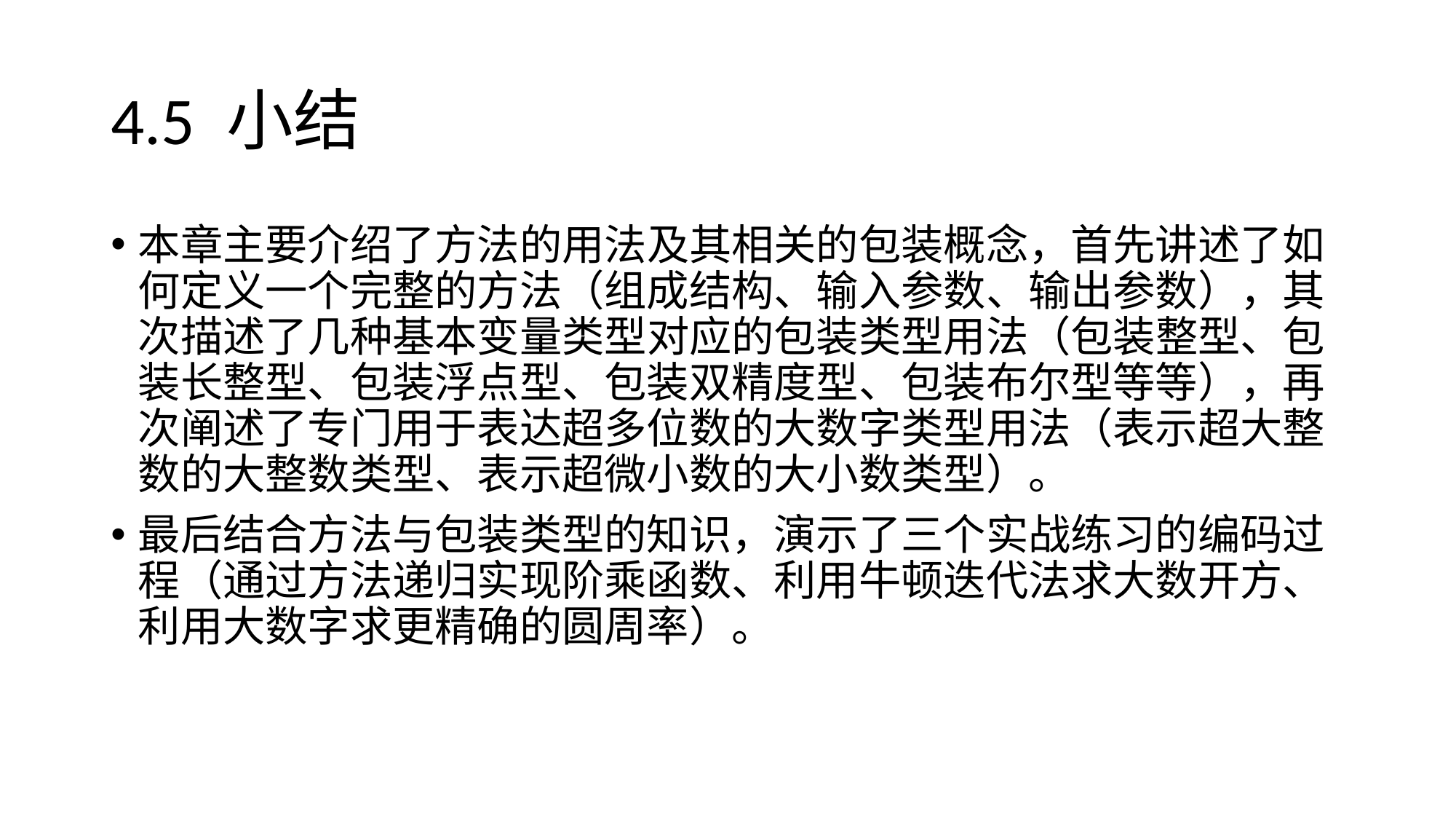

# 4.5 小结
本章主要介绍了方法的用法及其相关的包装概念，首先讲述了如何定义一个完整的方法（组成结构、输入参数、输出参数），其次描述了几种基本变量类型对应的包装类型用法（包装整型、包装长整型、包装浮点型、包装双精度型、包装布尔型等等），再次阐述了专门用于表达超多位数的大数字类型用法（表示超大整数的大整数类型、表示超微小数的大小数类型）。
最后结合方法与包装类型的知识，演示了三个实战练习的编码过程（通过方法递归实现阶乘函数、利用牛顿迭代法求大数开方、利用大数字求更精确的圆周率）。